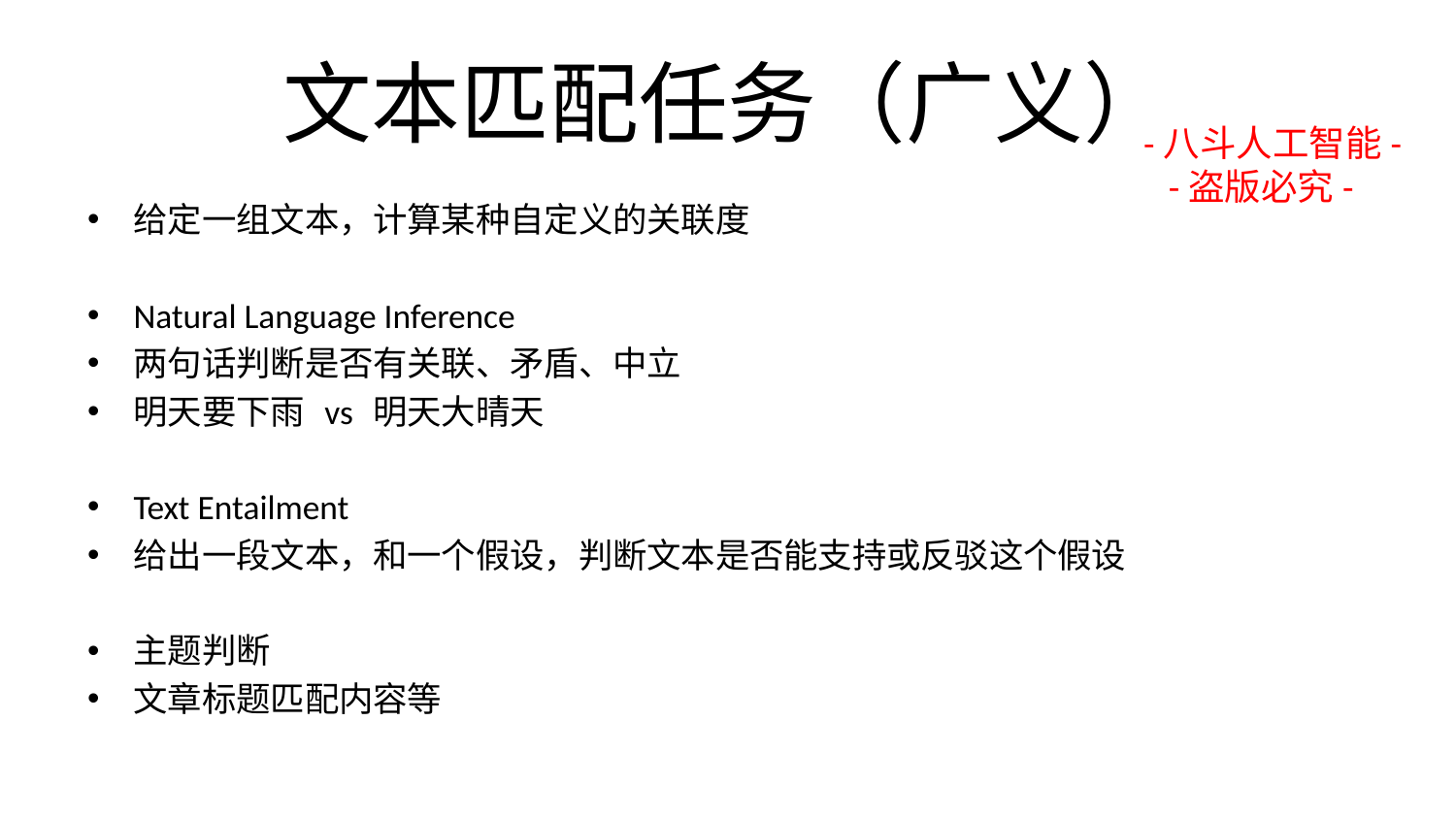

# 文本匹配任务（广义）
-八斗人工智能-
   -盗版必究-
给定一组文本，计算某种自定义的关联度

Natural Language Inference
两句话判断是否有关联、矛盾、中立
明天要下雨  vs  明天大晴天

Text Entailment
给出一段文本，和一个假设，判断文本是否能支持或反驳这个假设

主题判断
文章标题匹配内容等